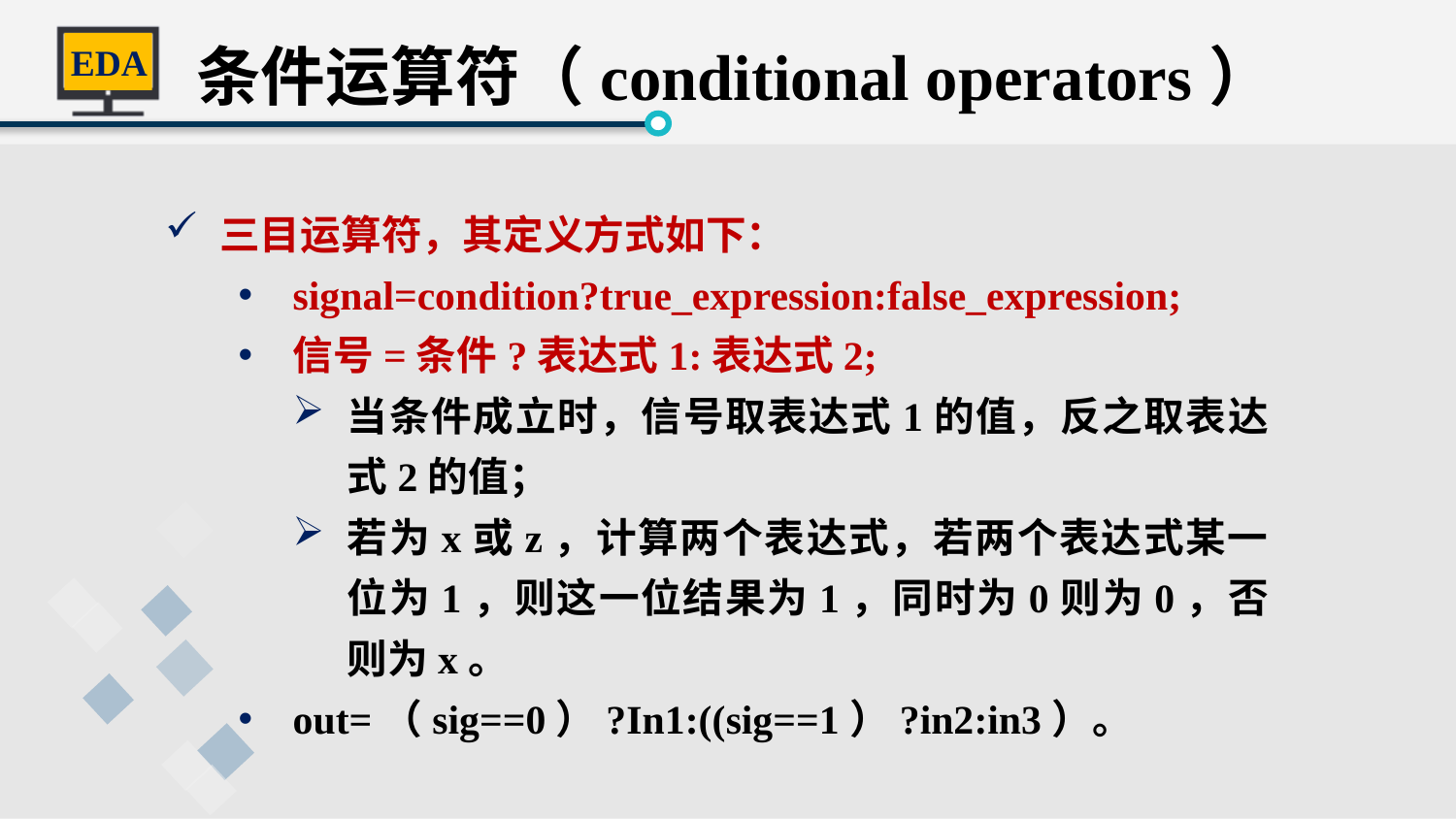

条件运算符（conditional operators）
三目运算符，其定义方式如下：
signal=condition?true_expression:false_expression;
信号=条件?表达式1:表达式2;
当条件成立时，信号取表达式1的值，反之取表达式2的值；
若为x或z，计算两个表达式，若两个表达式某一位为1，则这一位结果为1，同时为0则为0，否则为x。
out=（sig==0）?In1:((sig==1）?in2:in3）。